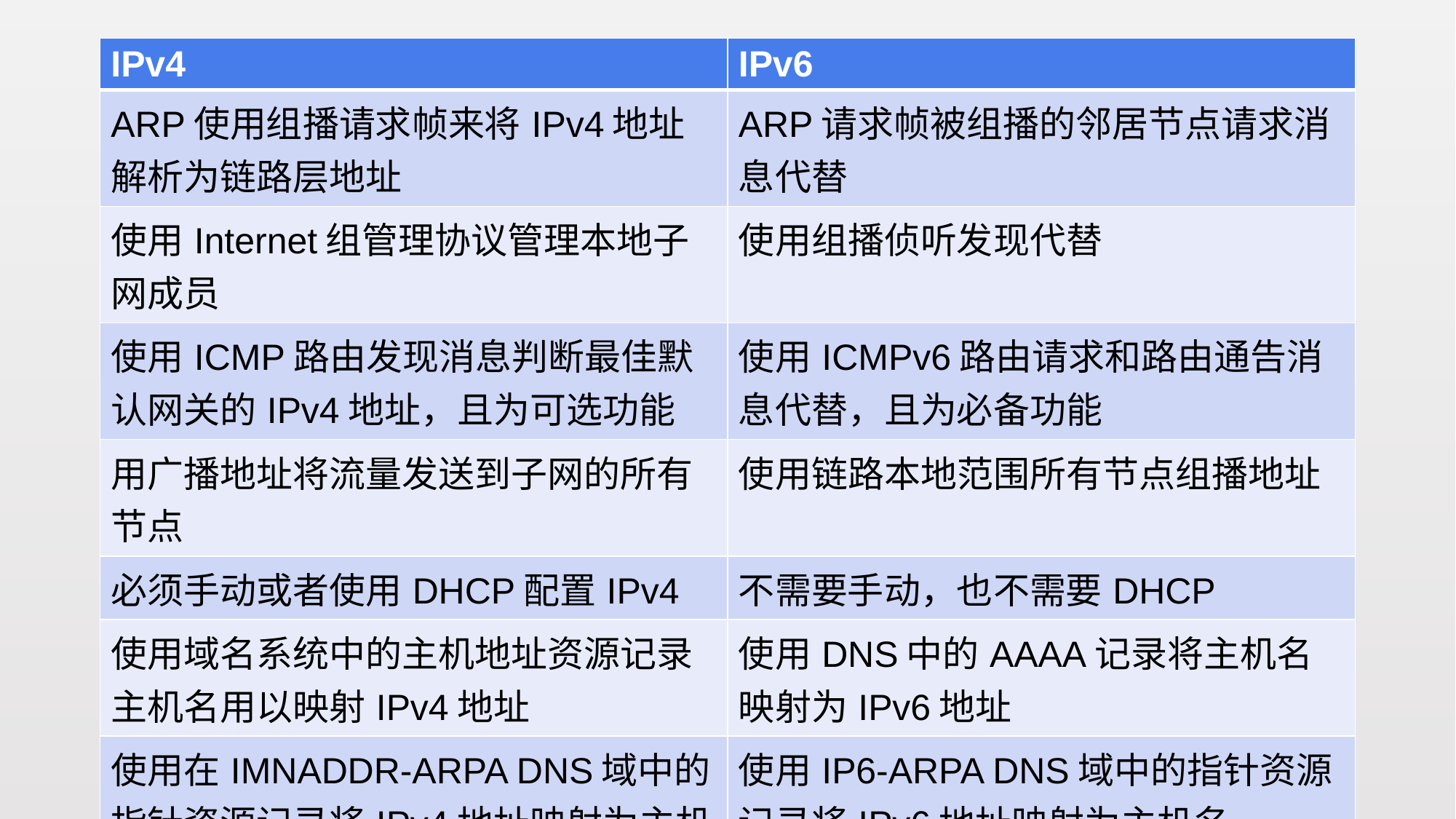

| IPv4 | IPv6 |
| --- | --- |
| ARP使用组播请求帧来将IPv4地址解析为链路层地址 | ARP请求帧被组播的邻居节点请求消息代替 |
| 使用Internet组管理协议管理本地子网成员 | 使用组播侦听发现代替 |
| 使用ICMP路由发现消息判断最佳默认网关的IPv4地址，且为可选功能 | 使用ICMPv6路由请求和路由通告消息代替，且为必备功能 |
| 用广播地址将流量发送到子网的所有节点 | 使用链路本地范围所有节点组播地址 |
| 必须手动或者使用DHCP配置IPv4 | 不需要手动，也不需要DHCP |
| 使用域名系统中的主机地址资源记录主机名用以映射IPv4地址 | 使用DNS中的AAAA记录将主机名映射为IPv6地址 |
| 使用在IMNADDR-ARPA DNS域中的指针资源记录将IPv4地址映射为主机名 | 使用IP6-ARPA DNS域中的指针资源记录将IPv6地址映射为主机名 |